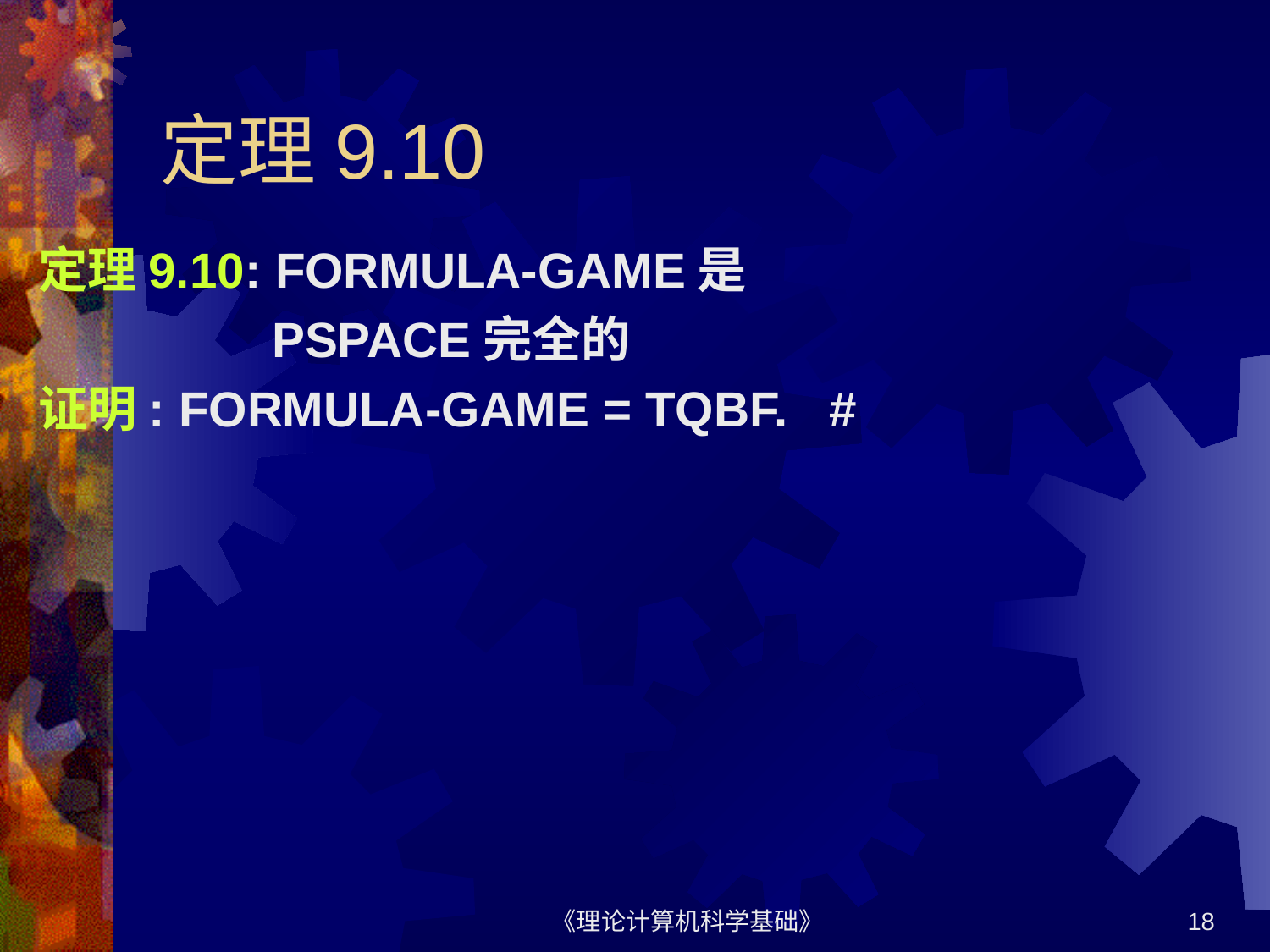

# 定理9.10
定理9.10: FORMULA-GAME是
                 PSPACE完全的
证明: FORMULA-GAME = TQBF.   #
《理论计算机科学基础》
18